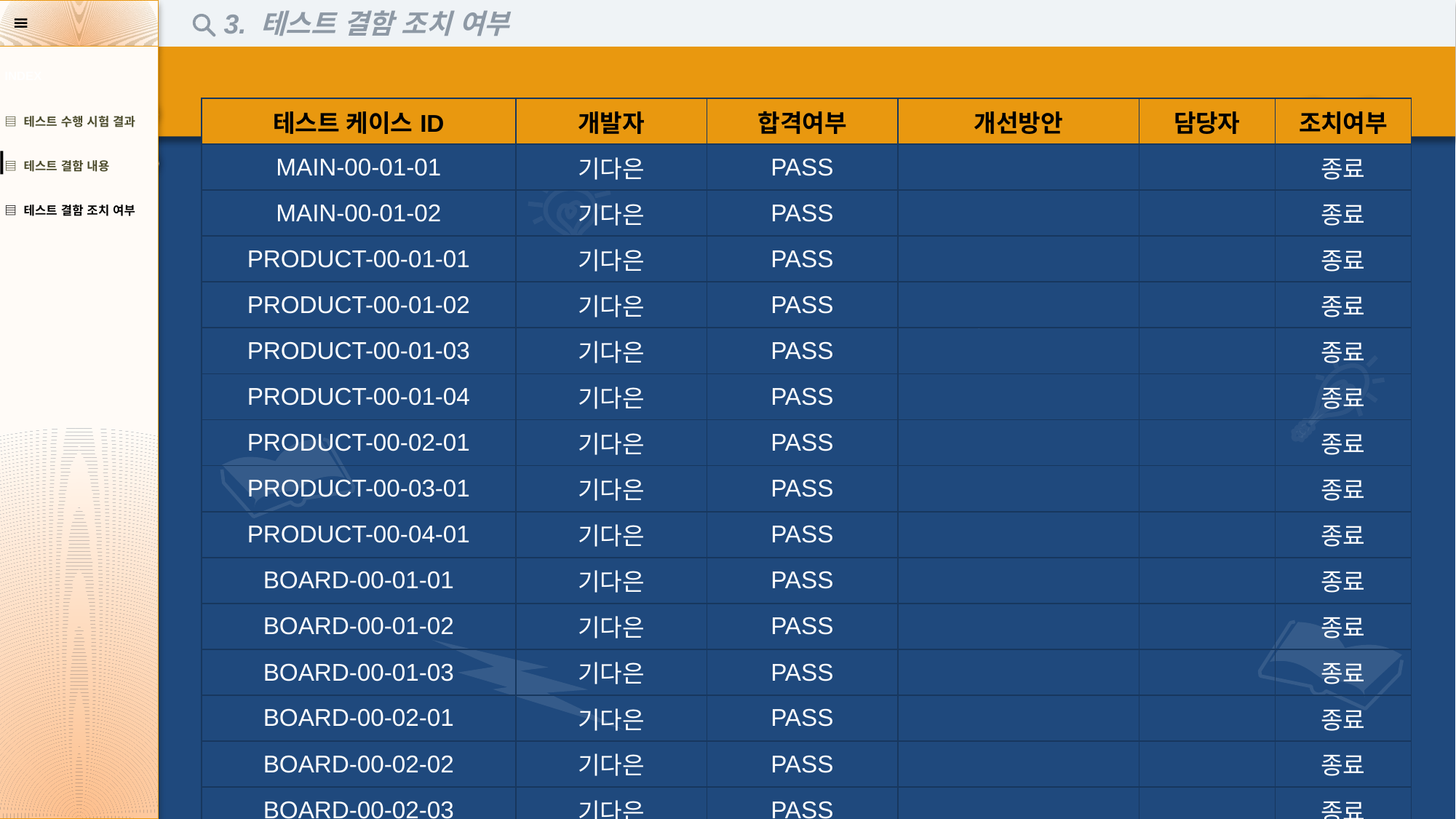

3. 테스트 결함 조치 여부

| INDEX |
| --- |
| ▤ 테스트 수행 시험 결과 |
| ▤ 테스트 결함 내용 |
| ▤ 테스트 결함 조치 여부 |
| 테스트 케이스ID | 개발자 | 합격여부 | 개선방안 | 담당자 | 조치여부 |
| --- | --- | --- | --- | --- | --- |
| MAIN-00-01-01 | 기다은 | PASS |  |  | 종료 |
| MAIN-00-01-02 | 기다은 | PASS |  |  | 종료 |
| PRODUCT-00-01-01 | 기다은 | PASS |  |  | 종료 |
| PRODUCT-00-01-02 | 기다은 | PASS |  |  | 종료 |
| PRODUCT-00-01-03 | 기다은 | PASS |  |  | 종료 |
| PRODUCT-00-01-04 | 기다은 | PASS |  |  | 종료 |
| PRODUCT-00-02-01 | 기다은 | PASS |  |  | 종료 |
| PRODUCT-00-03-01 | 기다은 | PASS |  |  | 종료 |
| PRODUCT-00-04-01 | 기다은 | PASS |  |  | 종료 |
| BOARD-00-01-01 | 기다은 | PASS |  |  | 종료 |
| BOARD-00-01-02 | 기다은 | PASS |  |  | 종료 |
| BOARD-00-01-03 | 기다은 | PASS |  |  | 종료 |
| BOARD-00-02-01 | 기다은 | PASS |  |  | 종료 |
| BOARD-00-02-02 | 기다은 | PASS |  |  | 종료 |
| BOARD-00-02-03 | 기다은 | PASS |  |  | 종료 |
| BOARD-00-02-04 | 기다은 | PASS |  |  | 종료 |
| BOARD-00-02-05 | 기다은 | PASS |  |  | 종료 |